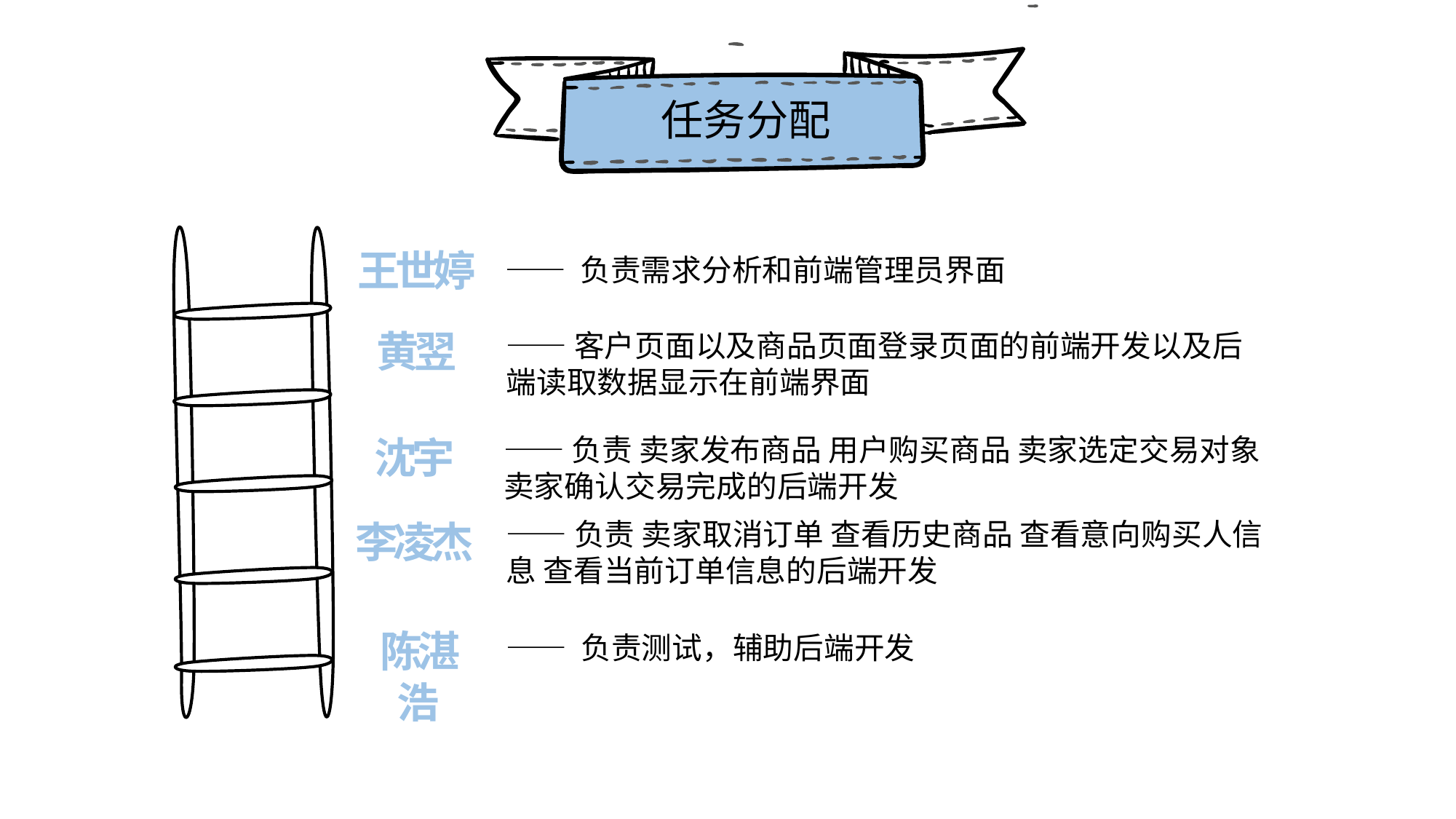

任务分配

王世婷
—— 负责需求分析和前端管理员界面
黄翌

——客户页面以及商品页面登录页面的前端开发以及后端读取数据显示在前端界面

——负责 卖家发布商品 用户购买商品 卖家选定交易对象 卖家确认交易完成的后端开发
沈宇

李凌杰
——负责 卖家取消订单 查看历史商品 查看意向购买人信息 查看当前订单信息的后端开发

陈湛浩
—— 负责测试，辅助后端开发